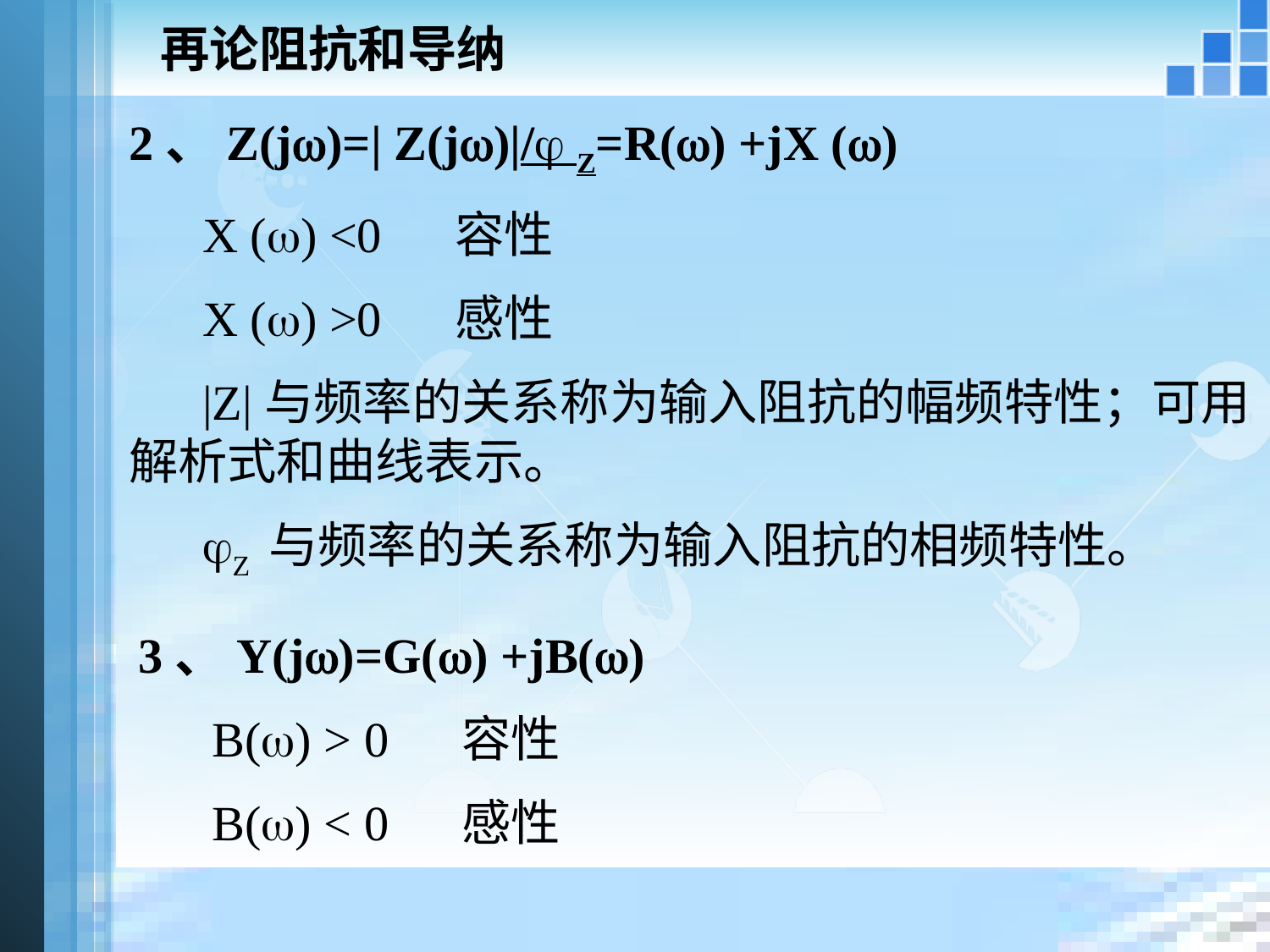

再论阻抗和导纳
2、Z(jω)=| Z(jω)|/ϕ Z=R(ω) +jX (ω)
      X (ω) <0     容性
      X (ω) >0     感性
      |Z|与频率的关系称为输入阻抗的幅频特性；可用解析式和曲线表示。
      ϕZ 与频率的关系称为输入阻抗的相频特性。
#
3、Y(jω)=G(ω) +jB(ω)
      B(ω) > 0     容性
      B(ω) < 0     感性